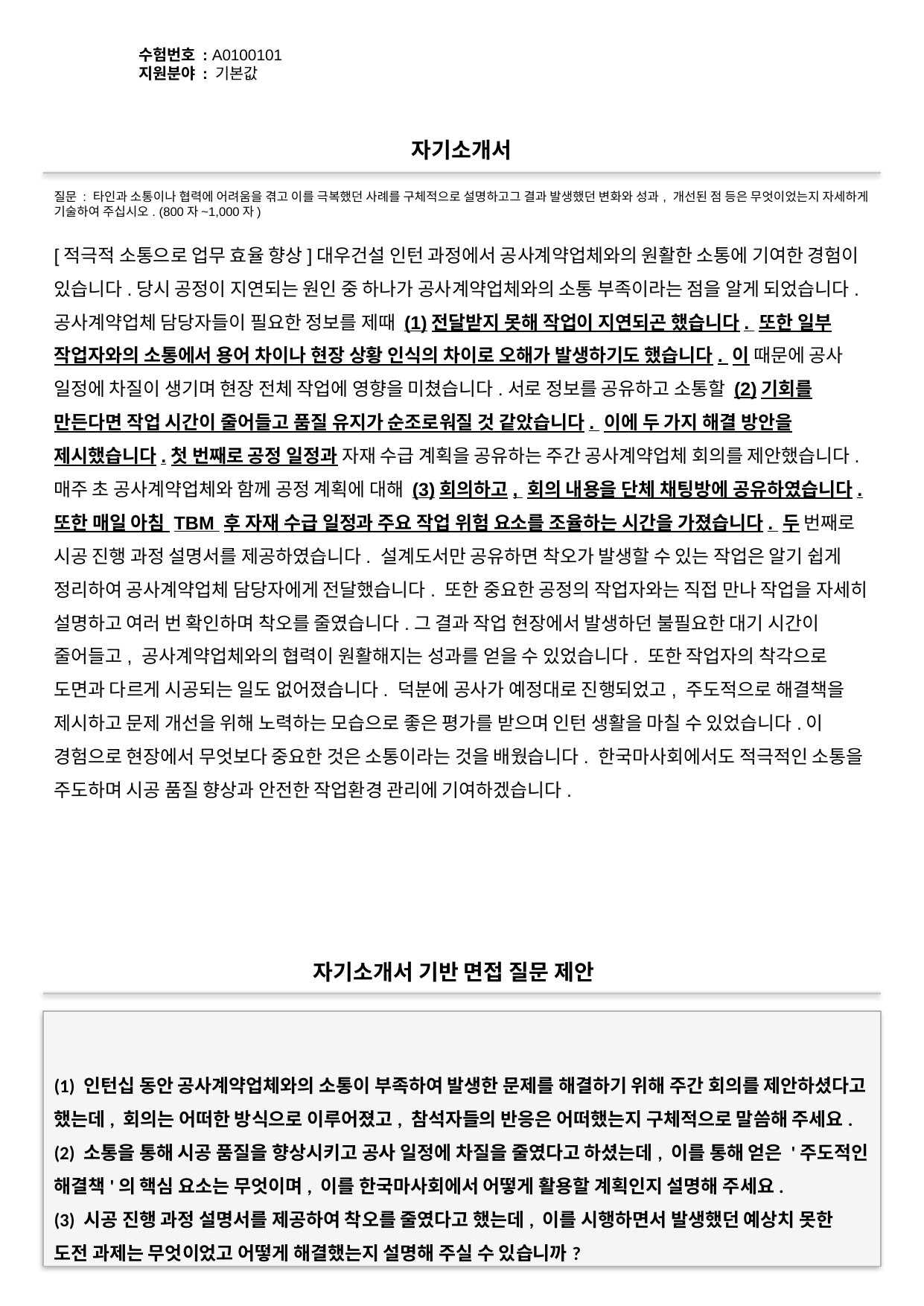

수험번호 : A0100101
지원분야 : 기본값
#

자기소개서

질문 : 타인과 소통이나 협력에 어려움을 겪고 이를 극복했던 사례를 구체적으로 설명하고그 결과 발생했던 변화와 성과, 개선된 점 등은 무엇이었는지 자세하게 기술하여 주십시오. (800자~1,000자)

[적극적 소통으로 업무 효율 향상]대우건설 인턴 과정에서 공사계약업체와의 원활한 소통에 기여한 경험이 있습니다.당시 공정이 지연되는 원인 중 하나가 공사계약업체와의 소통 부족이라는 점을 알게 되었습니다. 공사계약업체 담당자들이 필요한 정보를 제때 (1)전달받지 못해 작업이 지연되곤 했습니다. 또한 일부 작업자와의 소통에서 용어 차이나 현장 상황 인식의 차이로 오해가 발생하기도 했습니다. 이 때문에 공사 일정에 차질이 생기며 현장 전체 작업에 영향을 미쳤습니다.서로 정보를 공유하고 소통할 (2)기회를 만든다면 작업 시간이 줄어들고 품질 유지가 순조로워질 것 같았습니다. 이에 두 가지 해결 방안을 제시했습니다.첫 번째로 공정 일정과 자재 수급 계획을 공유하는 주간 공사계약업체 회의를 제안했습니다. 매주 초 공사계약업체와 함께 공정 계획에 대해 (3)회의하고, 회의 내용을 단체 채팅방에 공유하였습니다. 또한 매일 아침 TBM 후 자재 수급 일정과 주요 작업 위험 요소를 조율하는 시간을 가졌습니다. 두 번째로 시공 진행 과정 설명서를 제공하였습니다. 설계도서만 공유하면 착오가 발생할 수 있는 작업은 알기 쉽게 정리하여 공사계약업체 담당자에게 전달했습니다. 또한 중요한 공정의 작업자와는 직접 만나 작업을 자세히 설명하고 여러 번 확인하며 착오를 줄였습니다.그 결과 작업 현장에서 발생하던 불필요한 대기 시간이 줄어들고, 공사계약업체와의 협력이 원활해지는 성과를 얻을 수 있었습니다. 또한 작업자의 착각으로 도면과 다르게 시공되는 일도 없어졌습니다. 덕분에 공사가 예정대로 진행되었고, 주도적으로 해결책을 제시하고 문제 개선을 위해 노력하는 모습으로 좋은 평가를 받으며 인턴 생활을 마칠 수 있었습니다.이 경험으로 현장에서 무엇보다 중요한 것은 소통이라는 것을 배웠습니다. 한국마사회에서도 적극적인 소통을 주도하며 시공 품질 향상과 안전한 작업환경 관리에 기여하겠습니다.

자기소개서 기반 면접 질문 제안

(1) 인턴십 동안 공사계약업체와의 소통이 부족하여 발생한 문제를 해결하기 위해 주간 회의를 제안하셨다고 했는데, 회의는 어떠한 방식으로 이루어졌고, 참석자들의 반응은 어떠했는지 구체적으로 말씀해 주세요.
(2) 소통을 통해 시공 품질을 향상시키고 공사 일정에 차질을 줄였다고 하셨는데, 이를 통해 얻은 '주도적인 해결책'의 핵심 요소는 무엇이며, 이를 한국마사회에서 어떻게 활용할 계획인지 설명해 주세요.
(3) 시공 진행 과정 설명서를 제공하여 착오를 줄였다고 했는데, 이를 시행하면서 발생했던 예상치 못한 도전 과제는 무엇이었고 어떻게 해결했는지 설명해 주실 수 있습니까?